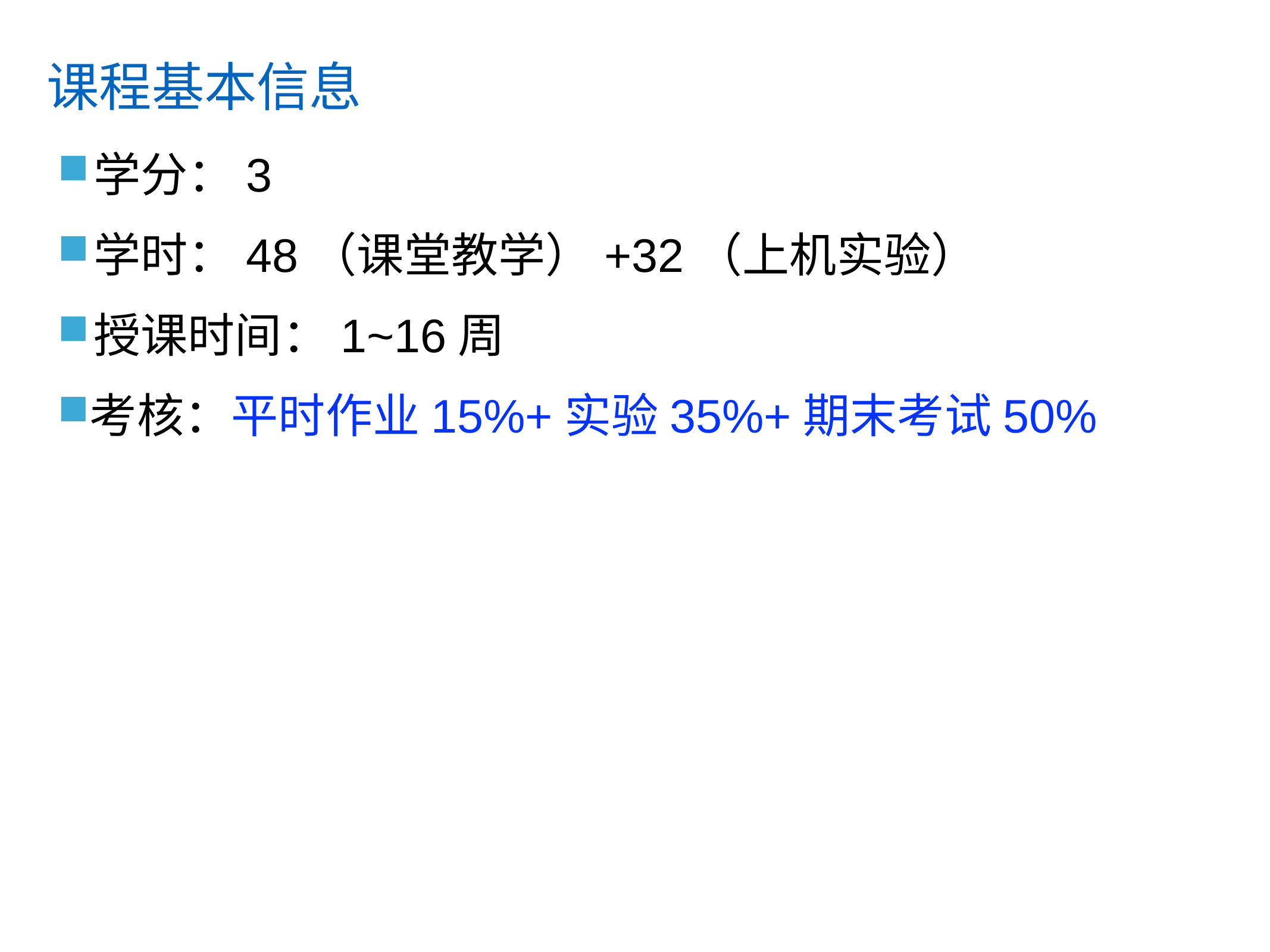

# 课程基本信息
学分：3
学时：48（课堂教学）+32（上机实验）
授课时间：1~16周
考核：平时作业15%+实验35%+期末考试50%
2